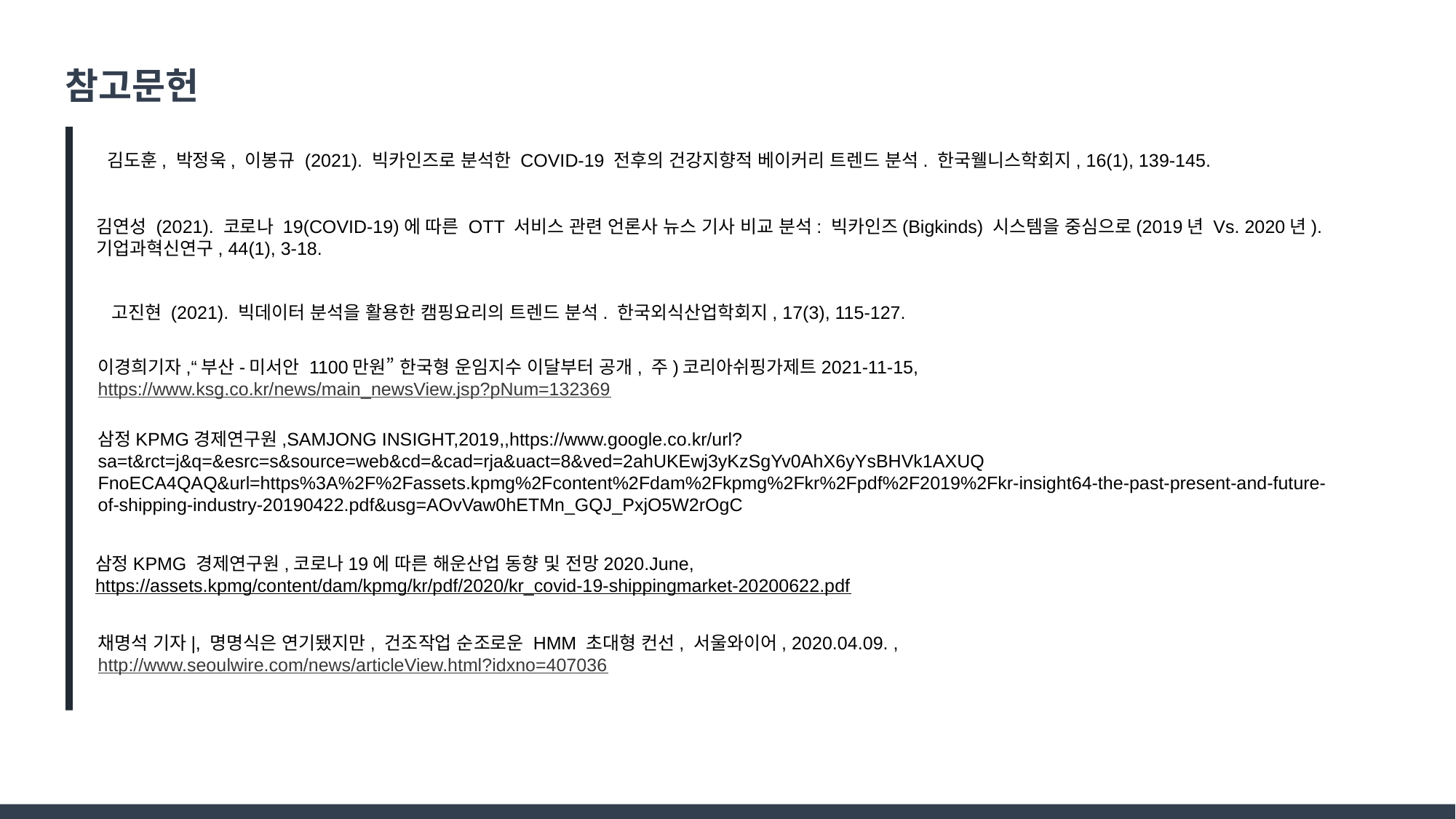

참고문헌

김도훈, 박정욱, 이봉규 (2021). 빅카인즈로 분석한 COVID-19 전후의 건강지향적 베이커리 트렌드 분석. 한국웰니스학회지, 16(1), 139-145.

김연성 (2021). 코로나 19(COVID-19)에 따른 OTT 서비스 관련 언론사 뉴스 기사 비교 분석: 빅카인즈(Bigkinds) 시스템을 중심으로(2019년 Vs. 2020년).
기업과혁신연구, 44(1), 3-18.

고진현 (2021). 빅데이터 분석을 활용한 캠핑요리의 트렌드 분석. 한국외식산업학회지, 17(3), 115-127.
이경희기자,“부산-미서안 1100만원” 한국형 운임지수 이달부터 공개, 주)코리아쉬핑가제트2021-11-15, https://www.ksg.co.kr/news/main_newsView.jsp?pNum=132369

삼정KPMG경제연구원,SAMJONG INSIGHT,2019,,https://www.google.co.kr/url?sa=t&rct=j&q=&esrc=s&source=web&cd=&cad=rja&uact=8&ved=2ahUKEwj3yKzSgYv0AhX6yYsBHVk1AXUQ
FnoECA4QAQ&url=https%3A%2F%2Fassets.kpmg%2Fcontent%2Fdam%2Fkpmg%2Fkr%2Fpdf%2F2019%2Fkr-insight64-the-past-present-and-future-
of-shipping-industry-20190422.pdf&usg=AOvVaw0hETMn_GQJ_PxjO5W2rOgC

삼정KPMG 경제연구원,코로나19에 따른 해운산업 동향 및 전망2020.June,
https://assets.kpmg/content/dam/kpmg/kr/pdf/2020/kr_covid-19-shippingmarket-20200622.pdf

채명석 기자|, 명명식은 연기됐지만, 건조작업 순조로운 HMM 초대형 컨선, 서울와이어, 2020.04.09. ,http://www.seoulwire.com/news/articleView.html?idxno=407036